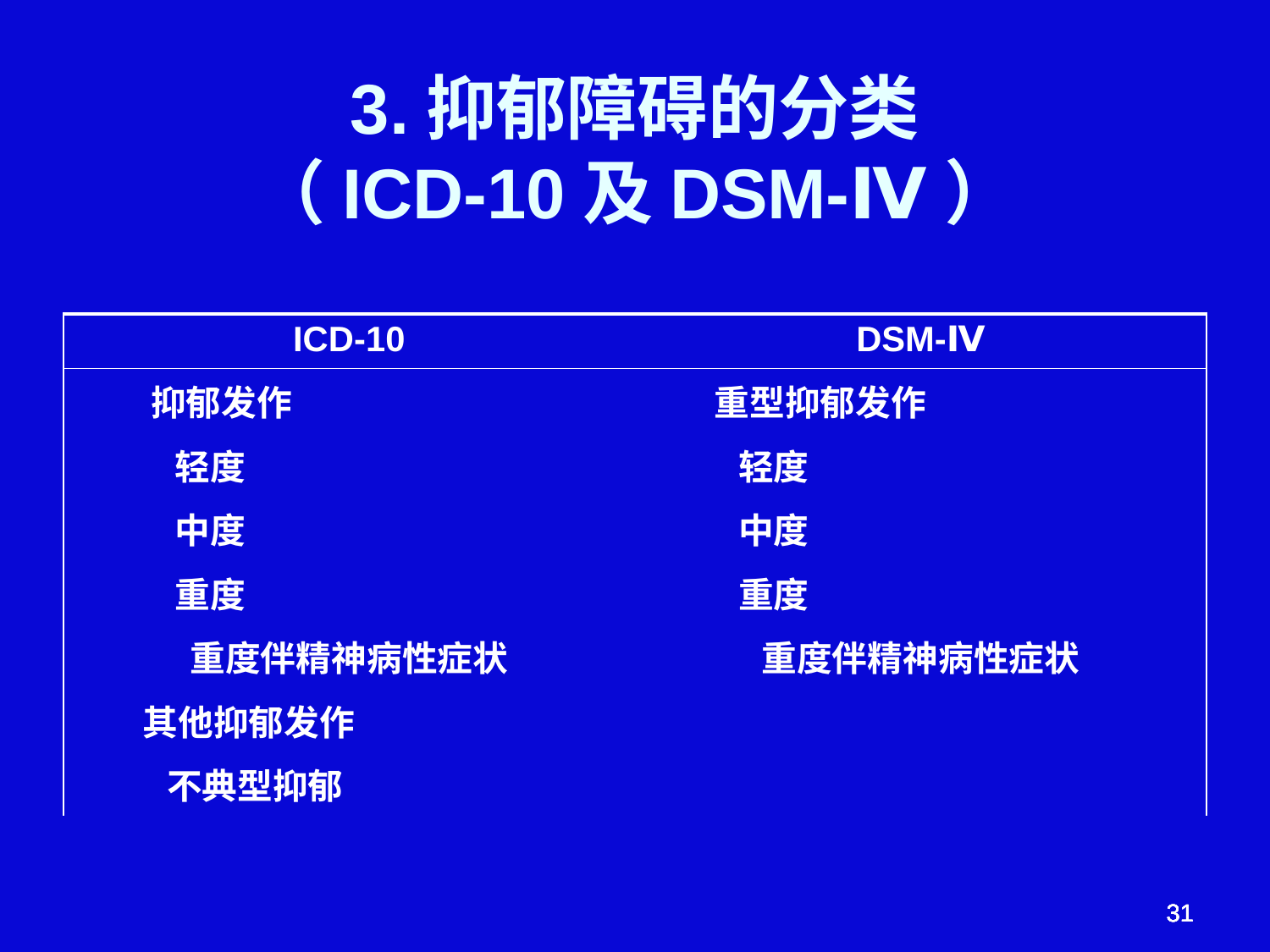

# 3.抑郁障碍的分类 （ICD-10及DSM-Ⅳ）
| ICD-10 | DSM-Ⅳ |
| --- | --- |
| 抑郁发作 | 重型抑郁发作 |
| 轻度 | 轻度 |
| 中度 | 中度 |
| 重度 | 重度 |
| 重度伴精神病性症状 | 重度伴精神病性症状 |
| 其他抑郁发作 |  |
| 不典型抑郁 |  |
31
31
31
31
31
31